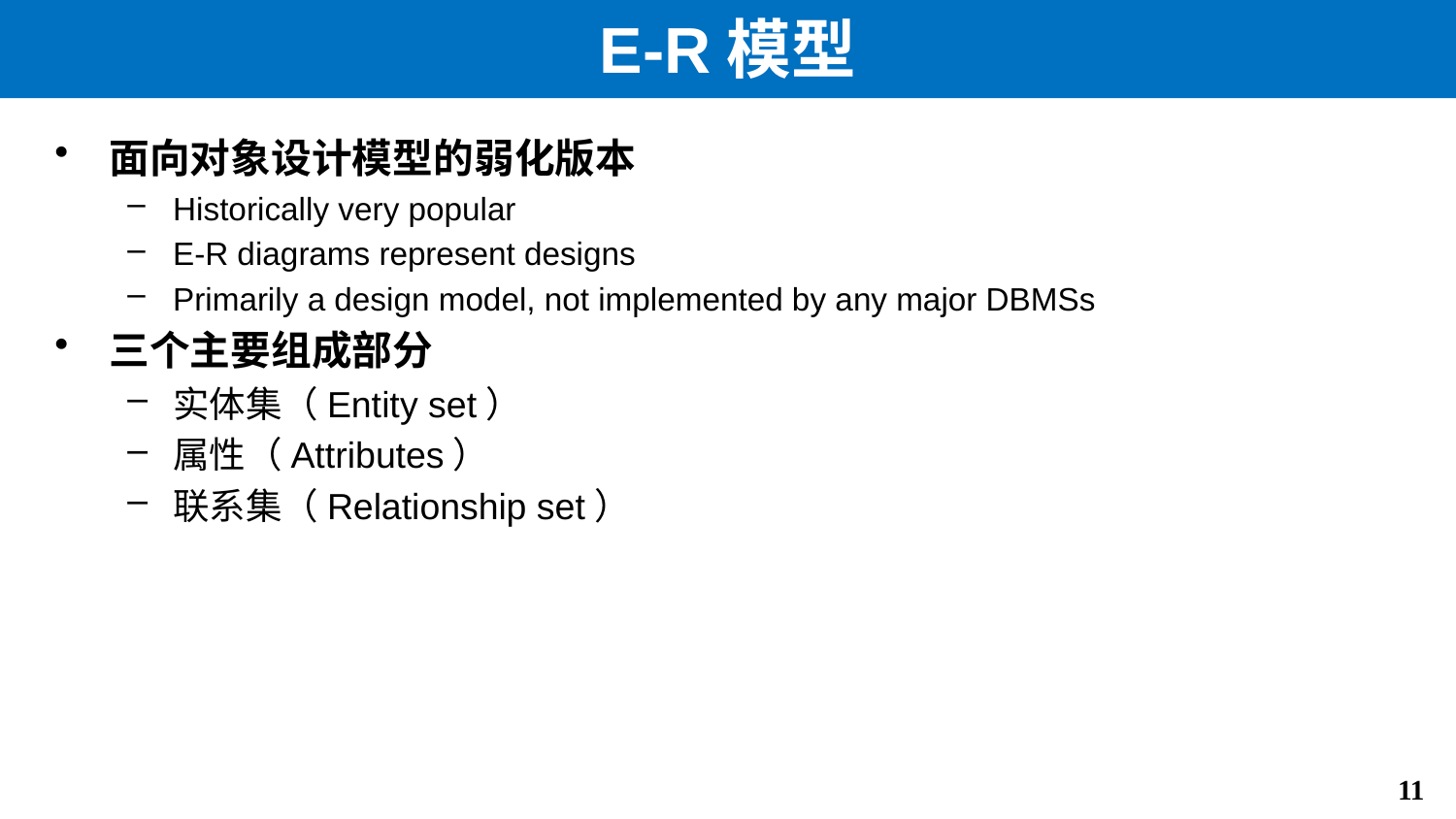

# E-R模型
面向对象设计模型的弱化版本
Historically very popular
E-R diagrams represent designs
Primarily a design model, not implemented by any major DBMSs
三个主要组成部分
实体集（Entity set）
属性（Attributes）
联系集（Relationship set）